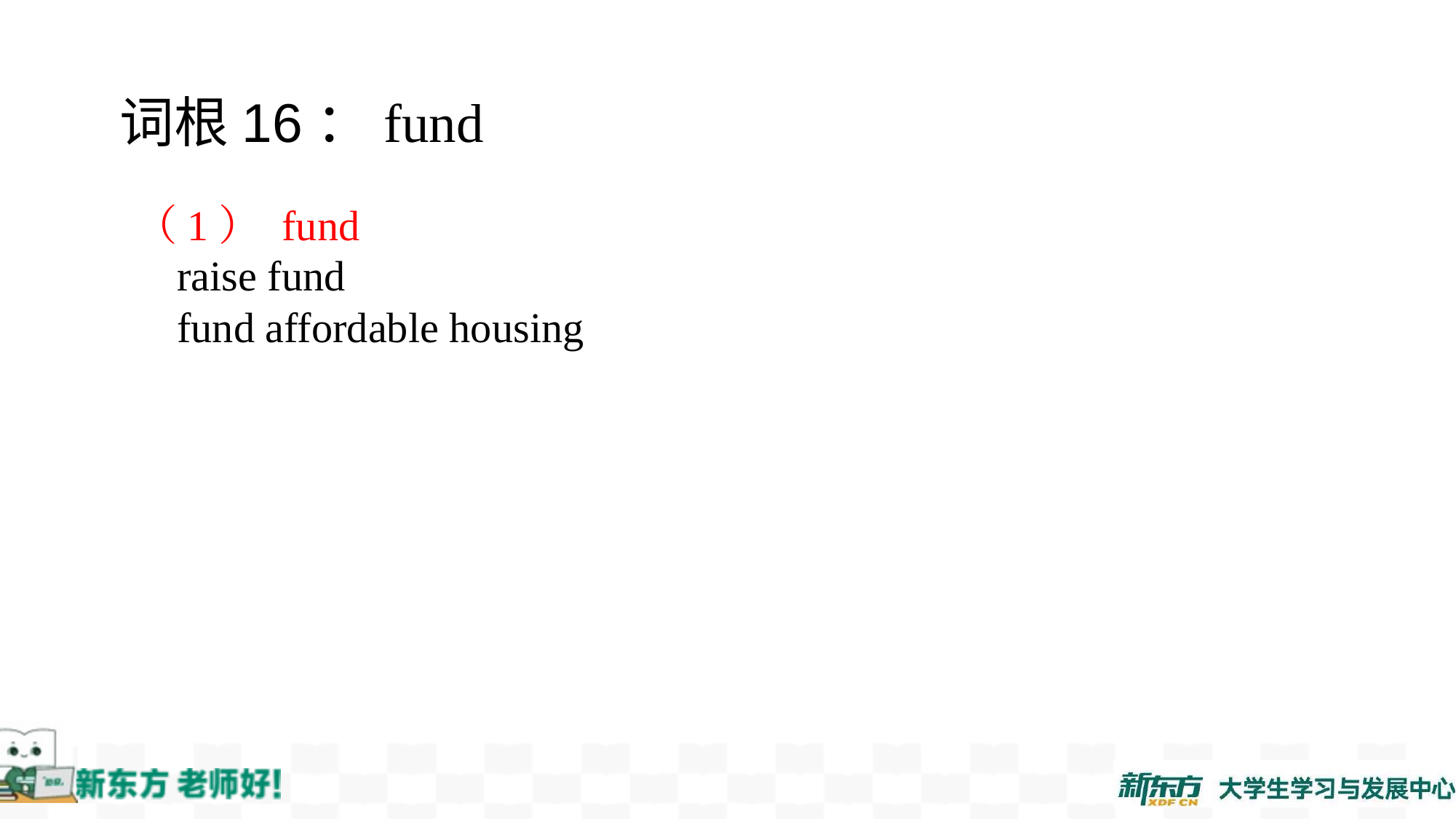

词根16：fund
（1） fund
    raise fund
    fund affordable housing